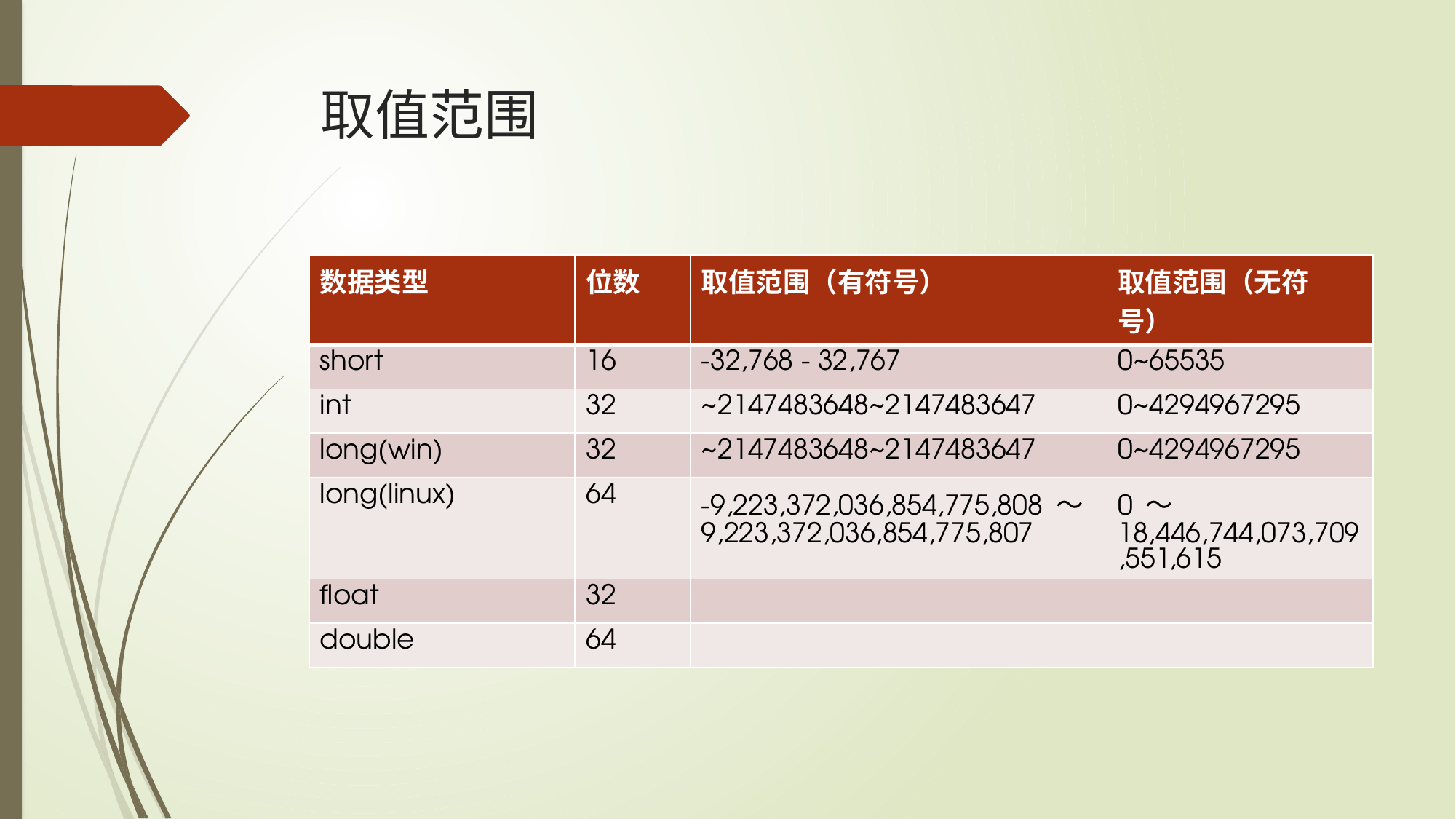

# 取值范围
| 数据类型 | 位数 | 取值范围（有符号） | 取值范围（无符号） |
| --- | --- | --- | --- |
| short | 16 | -32,768 - 32,767 | 0~65535 |
| int | 32 | ~2147483648~2147483647 | 0~4294967295 |
| long(win) | 32 | ~2147483648~2147483647 | 0~4294967295 |
| long(linux) | 64 | -9,223,372,036,854,775,808 ～ 9,223,372,036,854,775,807 | 0 ～ 18,446,744,073,709,551,615 |
| float | 32 |  |  |
| double | 64 |  |  |